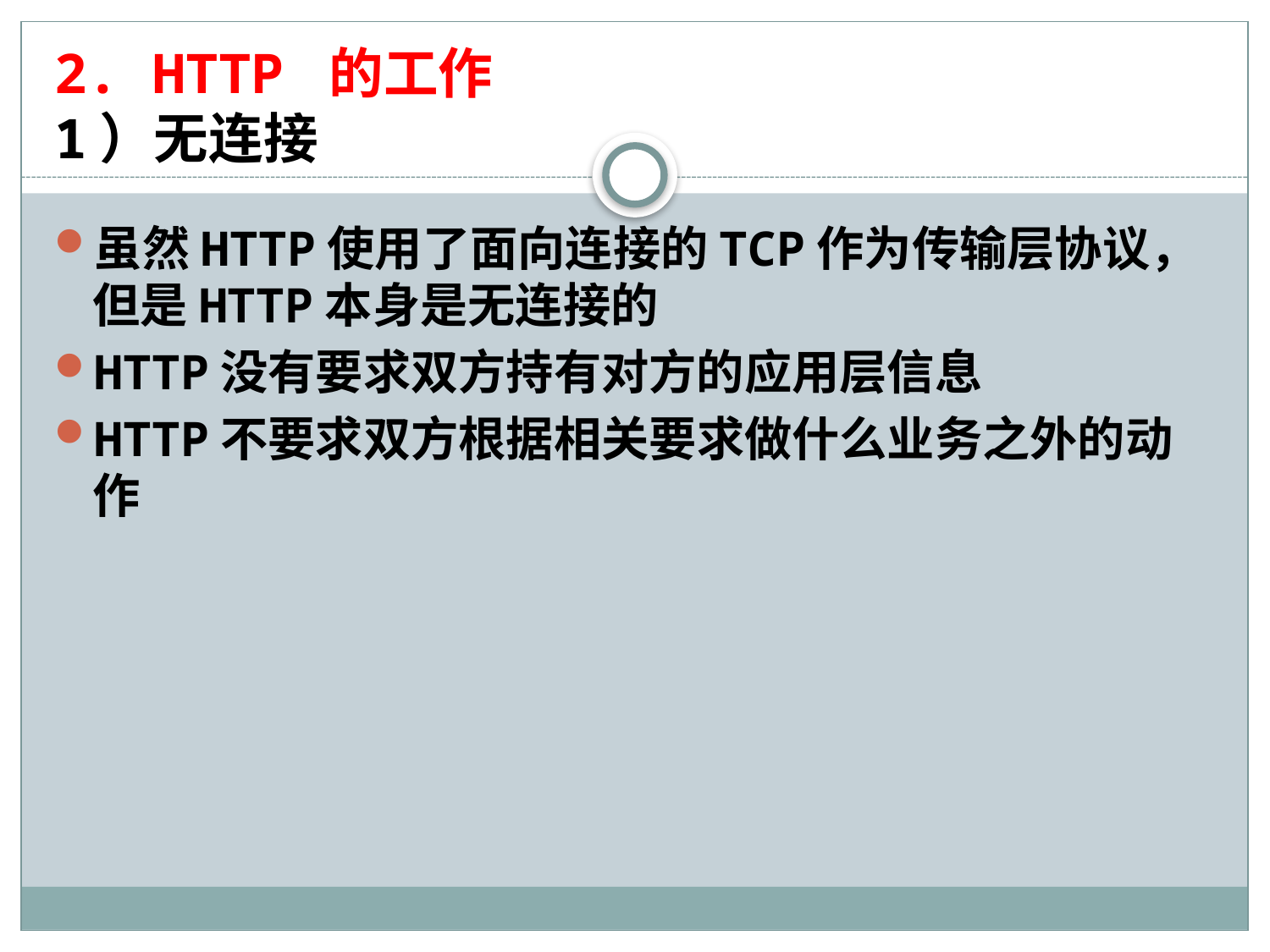

# 2. HTTP 的工作 1）无连接
虽然HTTP使用了面向连接的TCP作为传输层协议，但是HTTP本身是无连接的
HTTP没有要求双方持有对方的应用层信息
HTTP不要求双方根据相关要求做什么业务之外的动作